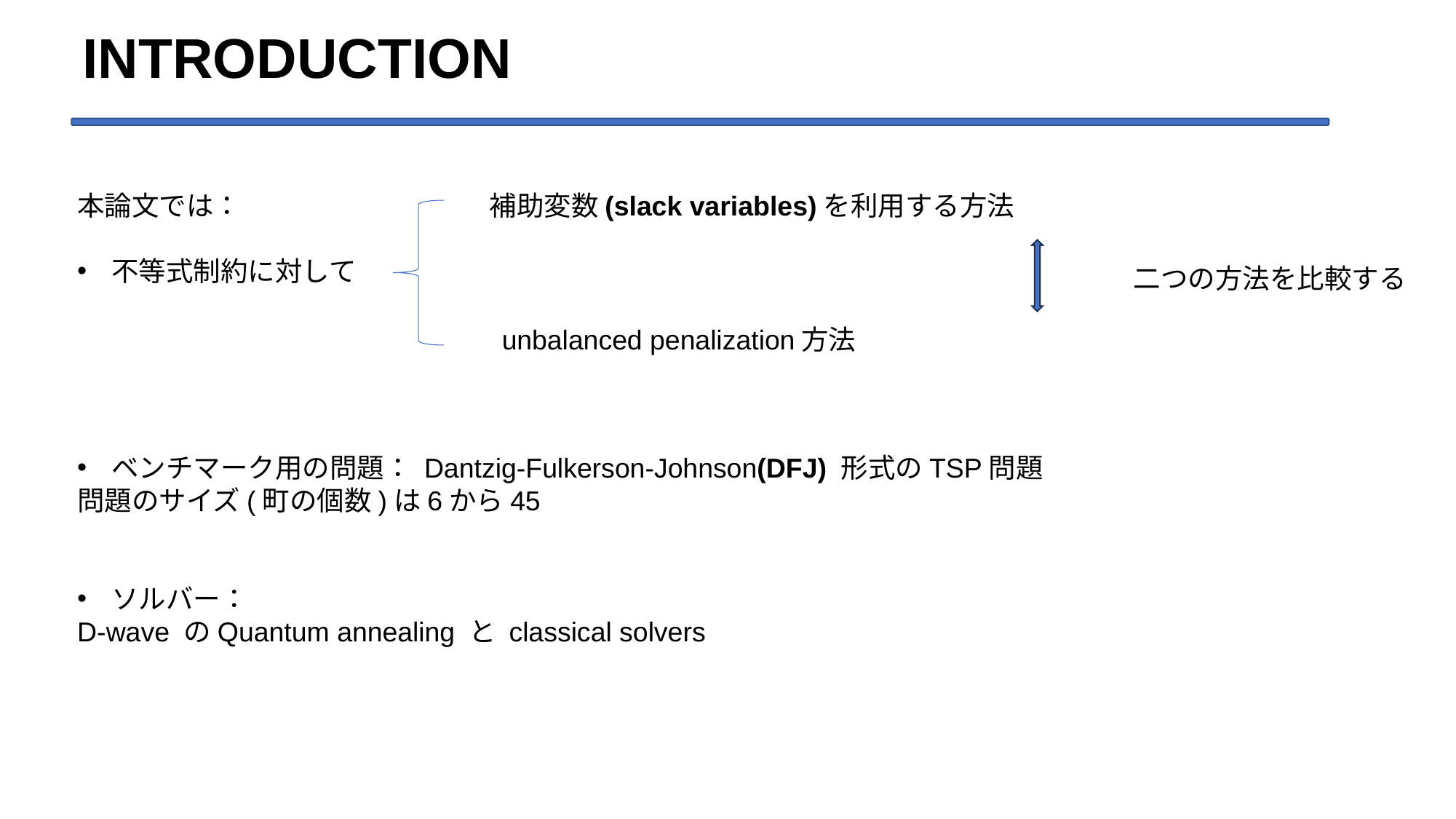

# INTRODUCTION

本論文では：

不等式制約に対して

ベンチマーク用の問題： Dantzig-Fulkerson-Johnson(DFJ) 形式のTSP問題
問題のサイズ(町の個数)は6から45

ソルバー：
D-wave のQuantum annealing と classical solvers

補助変数(slack variables)を利用する方法

二つの方法を比較する
unbalanced penalization方法